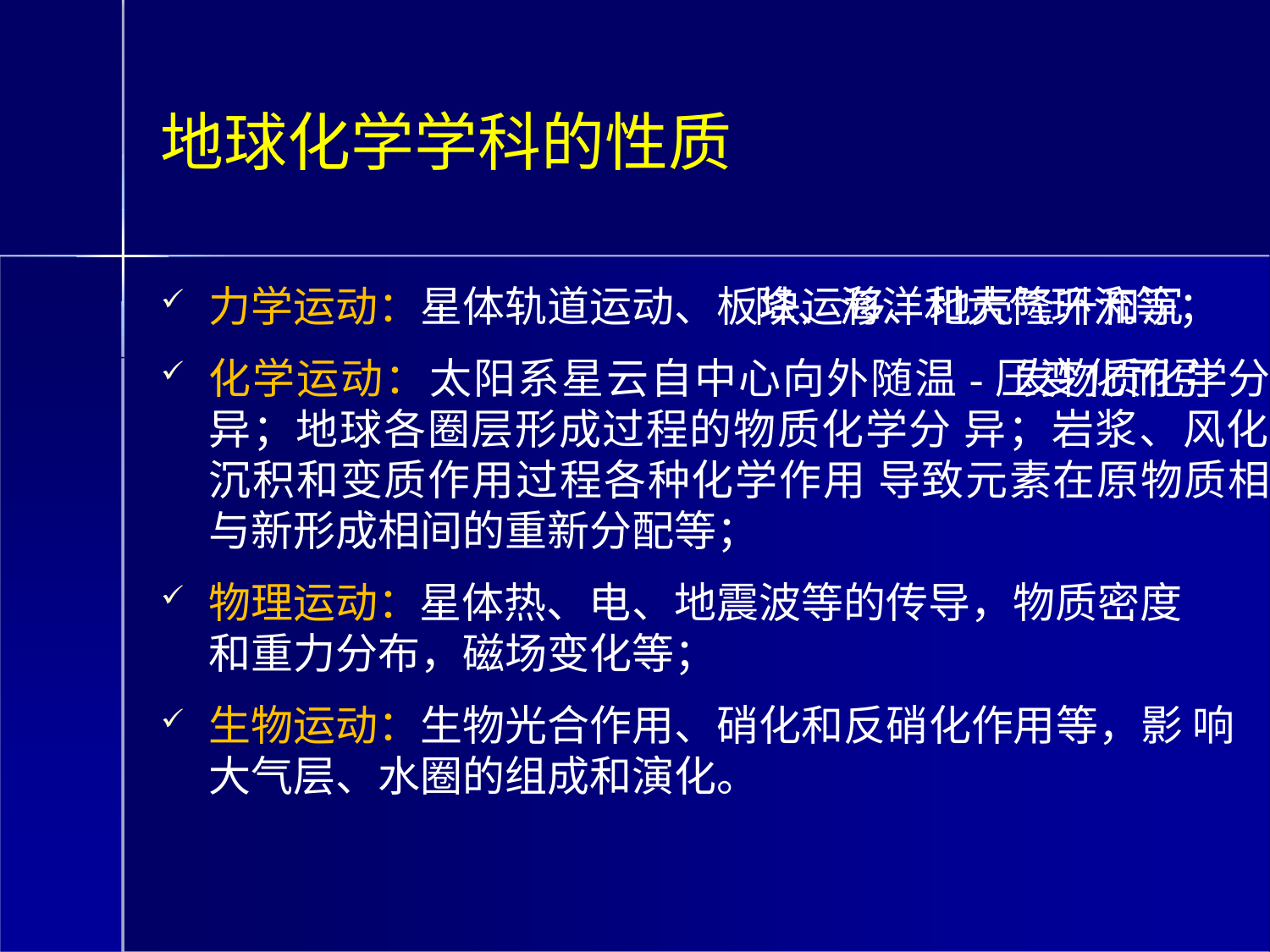

# 地球化学学科的性质

力学运动：星体轨道运动、板块运移、地壳隆升和沉                                   降、海洋和大气环流等；
化学运动：太阳系星云自中心向外随温-压变化而引                 发物质化学分异；地球各圈层形成过程的物质化学分 异；岩浆、风化、沉积和变质作用过程各种化学作用 导致元素在原物质相与新形成相间的重新分配等；
物理运动：星体热、电、地震波等的传导，物质密度
和重力分布，磁场变化等；
生物运动：生物光合作用、硝化和反硝化作用等，影 响大气层、水圈的组成和演化。